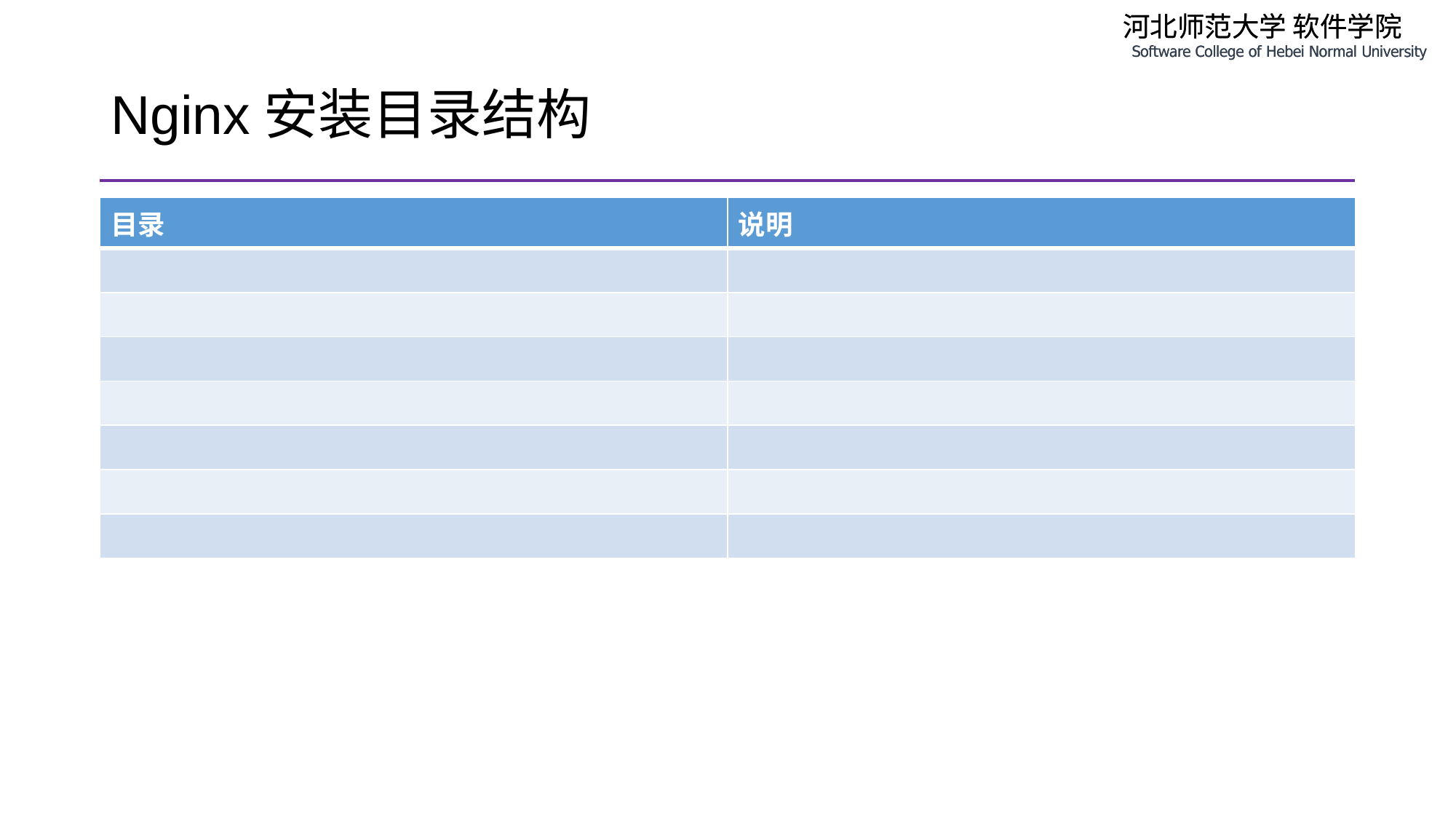

# Nginx安装目录结构
| 目录 | 说明 |
| --- | --- |
|  |  |
|  |  |
|  |  |
|  |  |
|  |  |
|  |  |
|  |  |